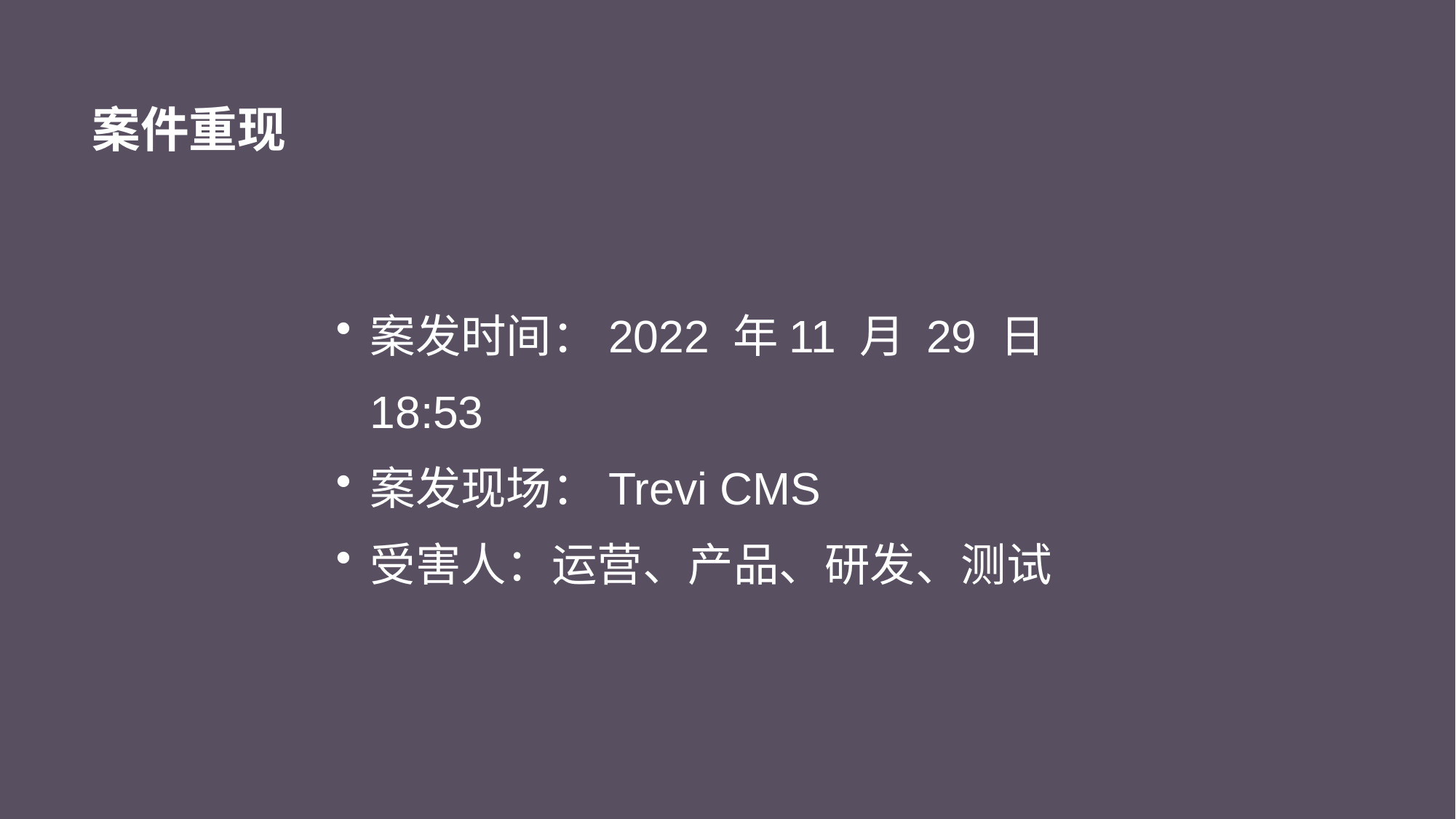

# 案件重现
案发时间：2022 年11 月 29 日 18:53
案发现场：Trevi CMS
受害人：运营、产品、研发、测试